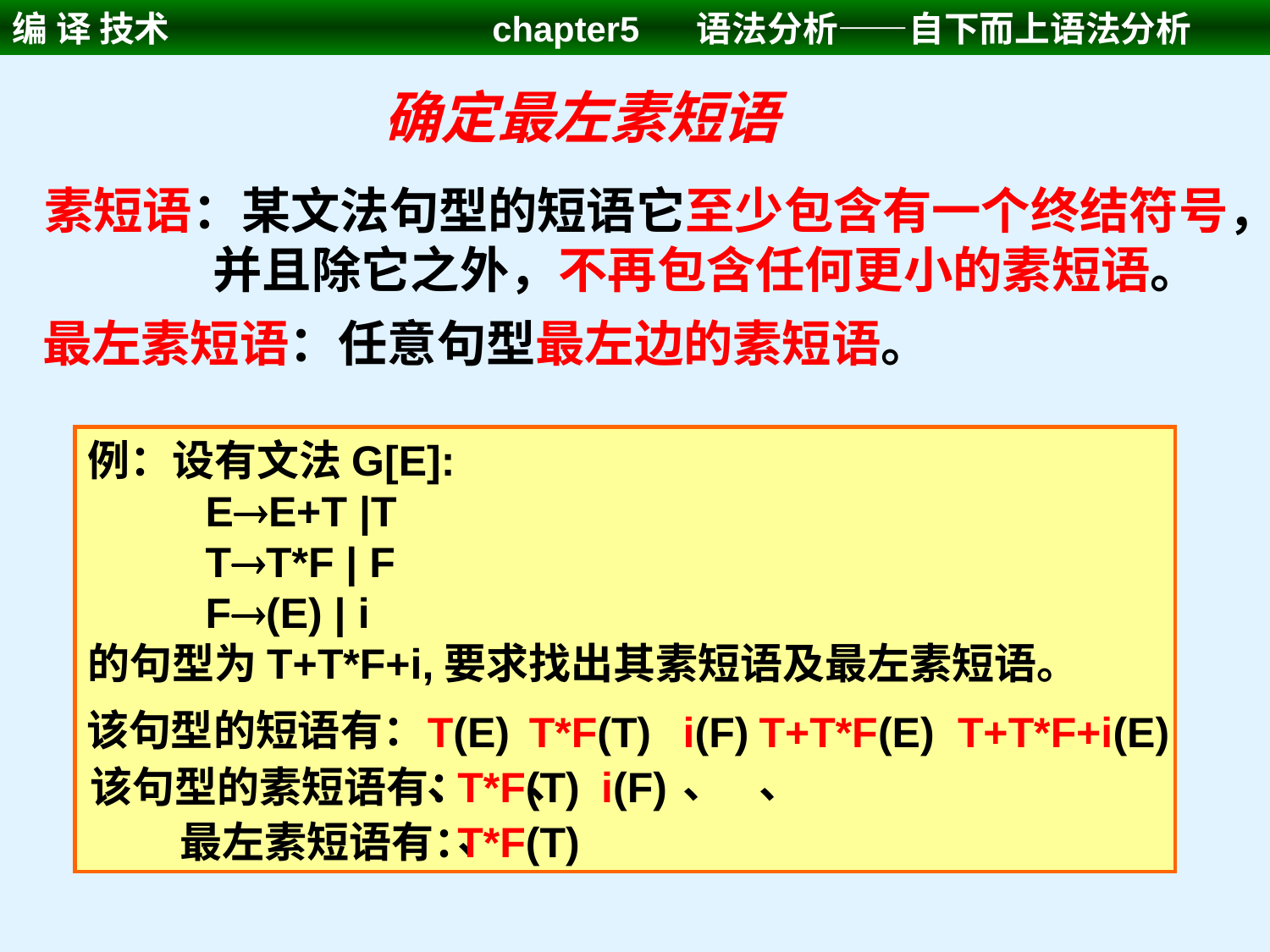

确定最左素短语
素短语：某文法句型的短语它至少包含有一个终结符号，
              并且除它之外，不再包含任何更小的素短语。
最左素短语：任意句型最左边的素短语。
例：设有文法G[E]:
          E→E+T |T
          T→T*F | F
          F→(E) | i
的句型为T+T*F+i,要求找出其素短语及最左素短语。

该句型的短语有：
T(E)、
T*F(T)、
i(F)、
T+T*F(E)、
T+T*F+i(E)
该句型的素短语有：
T*F(T)、
i(F)
最左素短语有：
T*F(T)